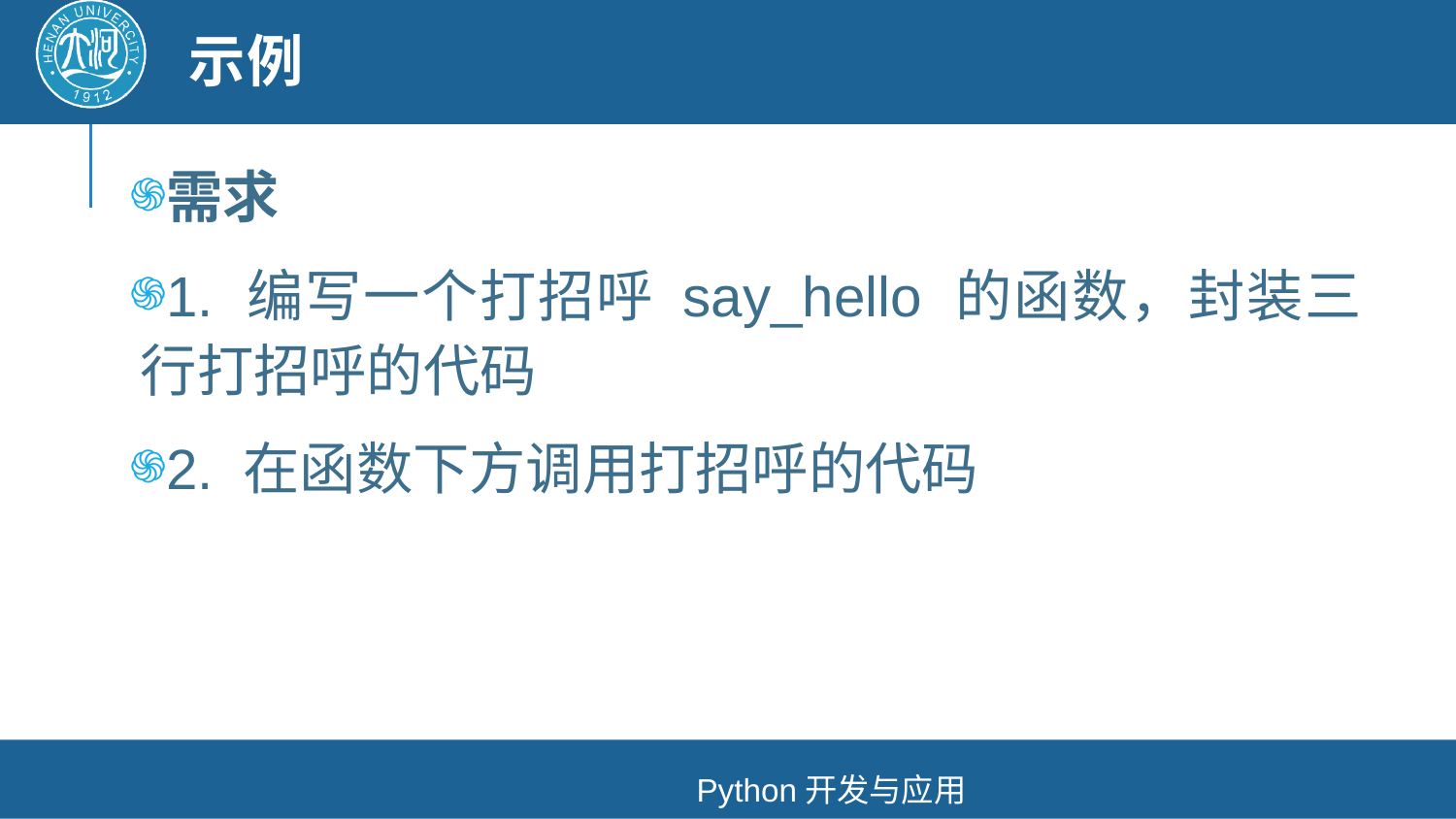

# 示例
需求
1. 编写一个打招呼 say_hello 的函数，封装三行打招呼的代码
2. 在函数下方调用打招呼的代码

Python开发与应用
9